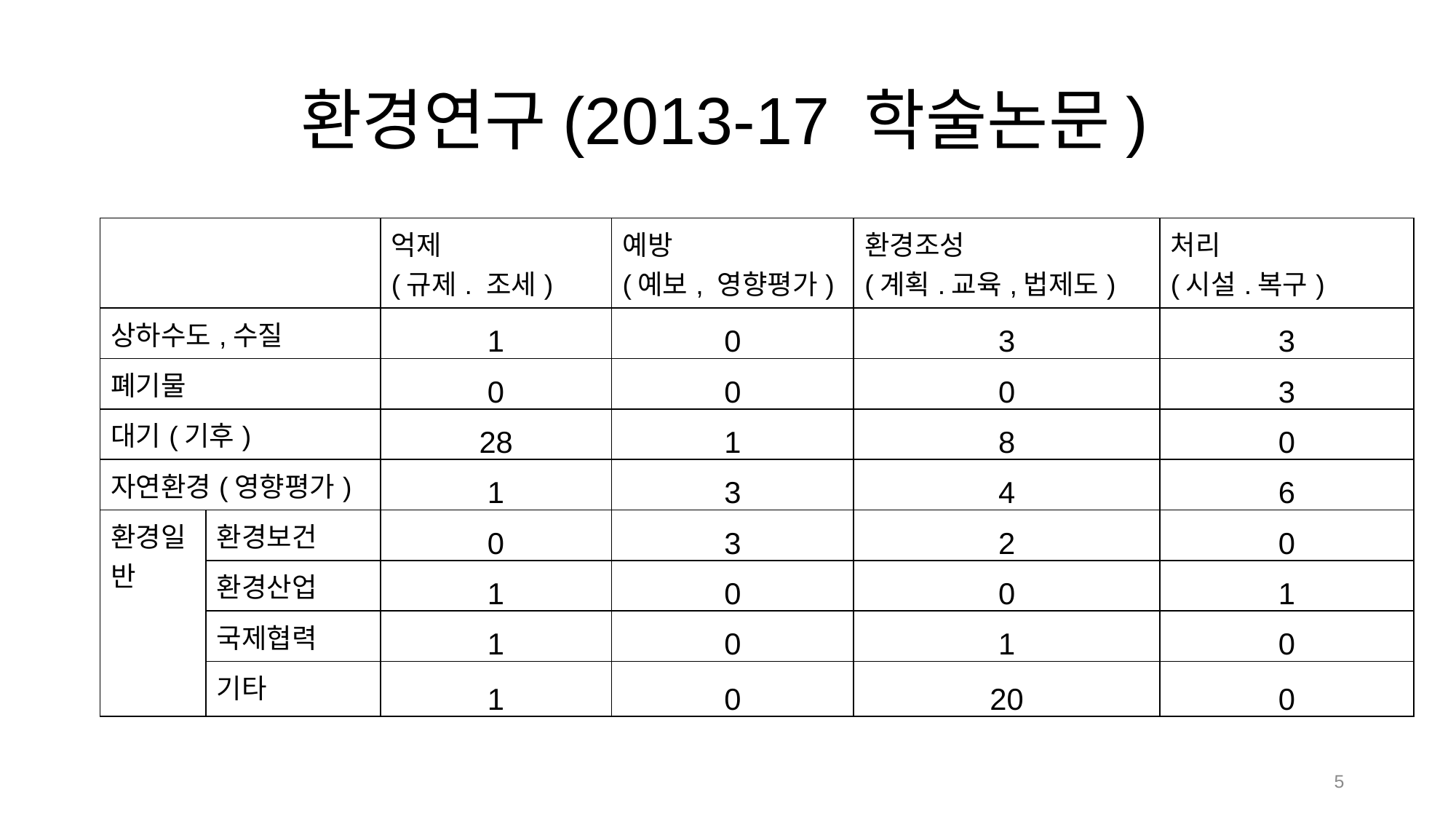

# 환경연구(2013-17 학술논문)
|  |  | 억제 (규제. 조세) | 예방 (예보, 영향평가) | 환경조성 (계획.교육,법제도) | 처리 (시설.복구) |
| --- | --- | --- | --- | --- | --- |
| 상하수도,수질 |  | 1 | 0 | 3 | 3 |
| 폐기물 |  | 0 | 0 | 0 | 3 |
| 대기(기후) |  | 28 | 1 | 8 | 0 |
| 자연환경(영향평가) |  | 1 | 3 | 4 | 6 |
| 환경일반 | 환경보건 | 0 | 3 | 2 | 0 |
|  | 환경산업 | 1 | 0 | 0 | 1 |
|  | 국제협력 | 1 | 0 | 1 | 0 |
|  | 기타 | 1 | 0 | 20 | 0 |
5